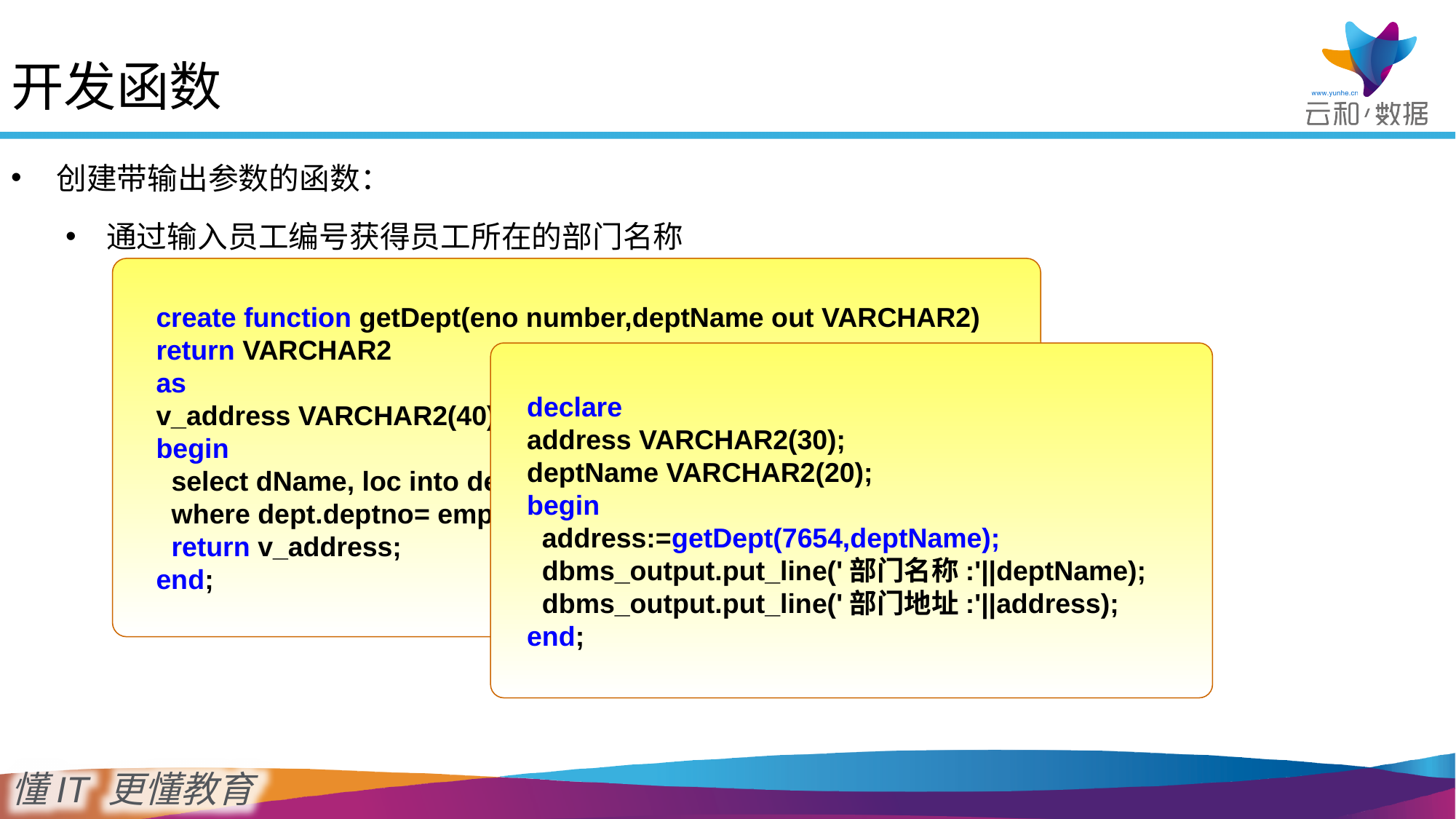

# 开发函数
创建带输出参数的函数：
通过输入员工编号获得员工所在的部门名称
create function getDept(eno number,deptName out VARCHAR2)
return VARCHAR2
as
v_address VARCHAR2(40);
begin
  select dName, loc into deptName, v_address from dept, emp
  where dept.deptno= emp.deptno and empno=eno;
  return v_address;
end;
declare
address VARCHAR2(30);
deptName VARCHAR2(20);
begin
  address:=getDept(7654,deptName);
  dbms_output.put_line('部门名称:'||deptName);
  dbms_output.put_line('部门地址:'||address);
end;